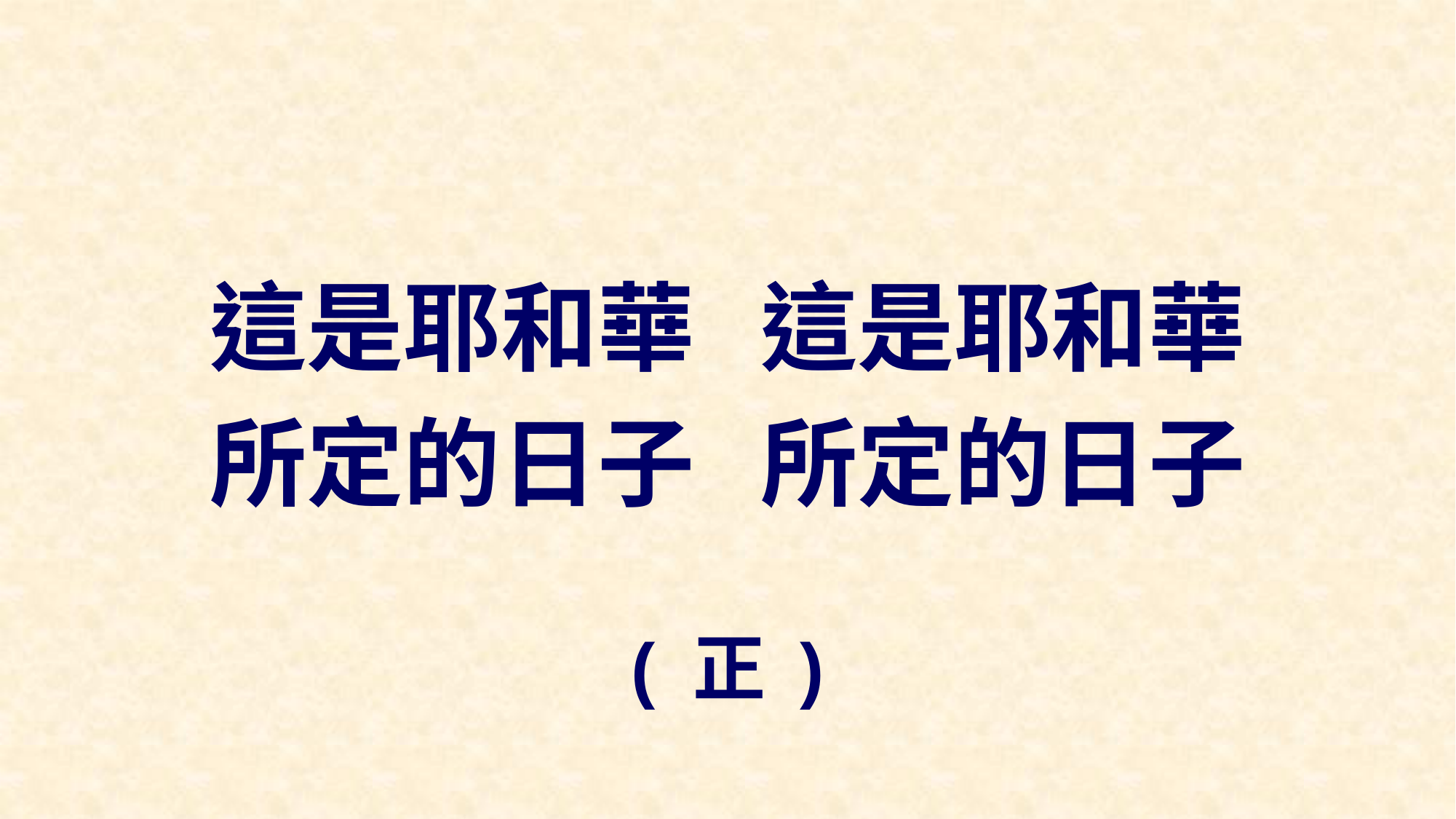

這是耶和華   這是耶和華
所定的日子   所定的日子
( 正 )